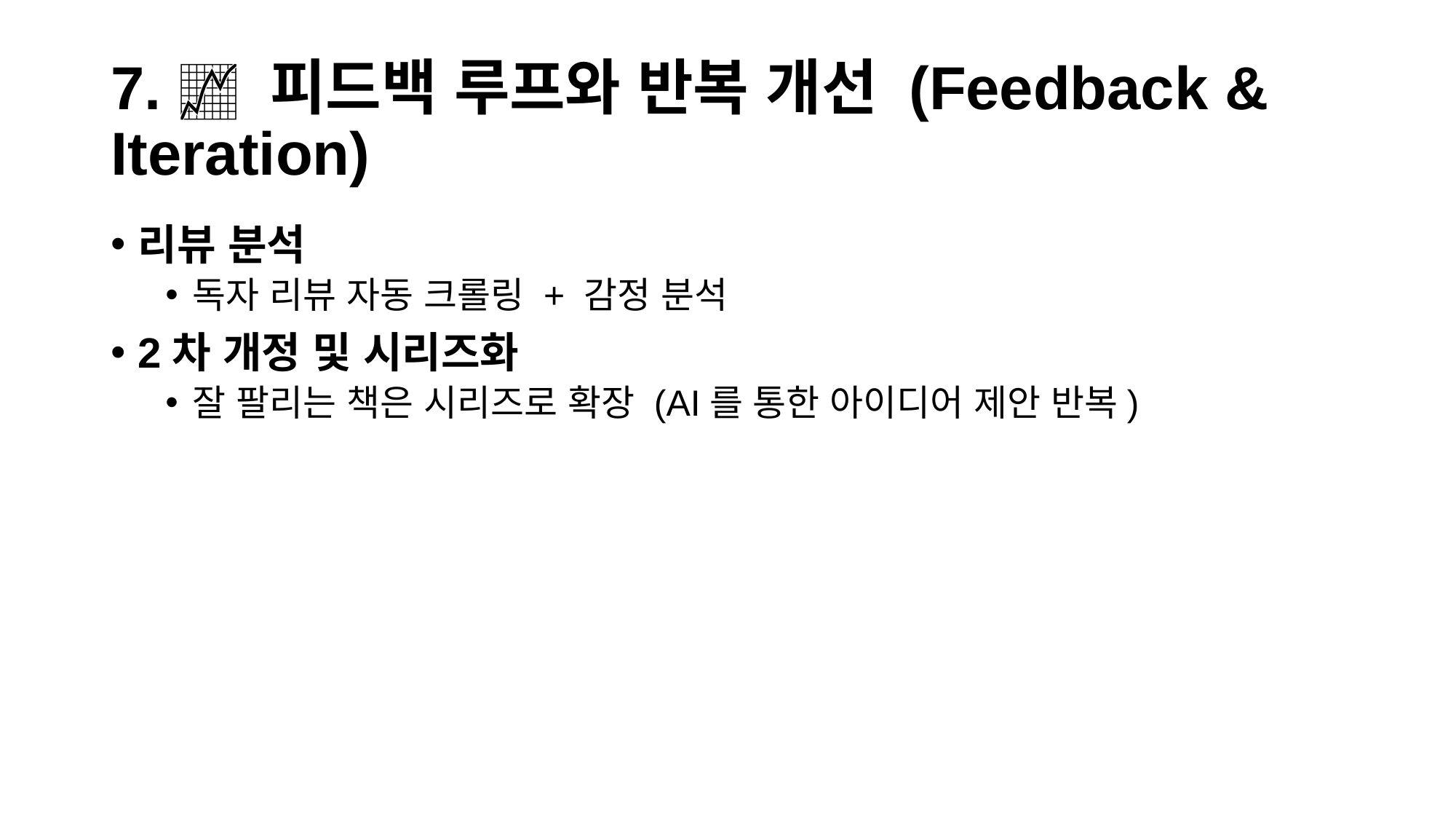

# 7. 📈 피드백 루프와 반복 개선 (Feedback & Iteration)
리뷰 분석
독자 리뷰 자동 크롤링 + 감정 분석
2차 개정 및 시리즈화
잘 팔리는 책은 시리즈로 확장 (AI를 통한 아이디어 제안 반복)